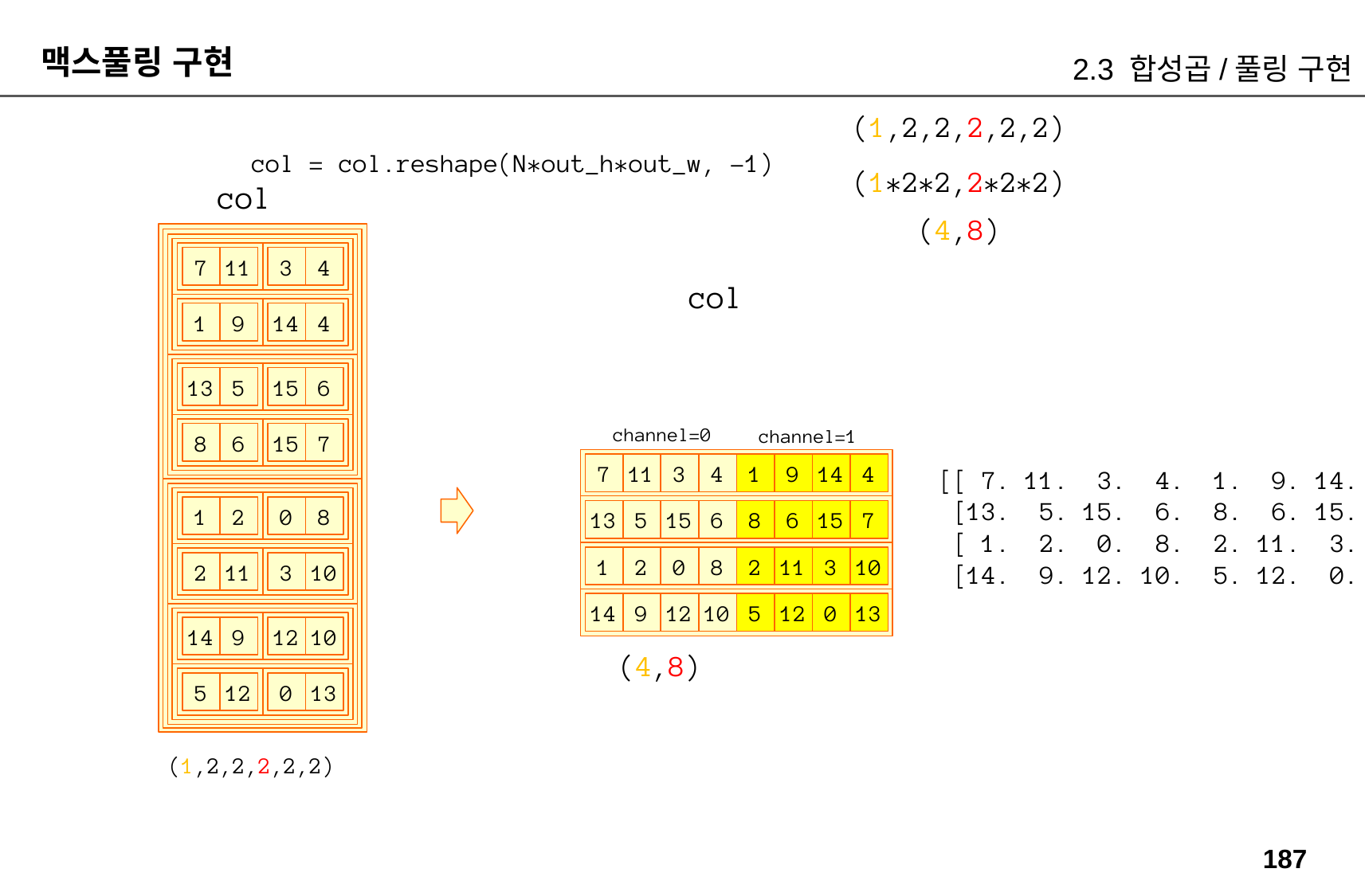

맥스풀링 구현
2.3 합성곱/풀링 구현
(1,2,2,2,2,2)
col = col.reshape(N*out_h*out_w, -1)
(1*2*2,2*2*2)
col
(4,8)

7
11
3
4
col

1
9
14
4

13
5
15
6

channel=0
channel=1

8
6
15
7

7
11
3
4
1
9
14
4
[[ 7. 11.  3.  4.  1.  9. 14.  4.]
 [13.  5. 15.  6.  8.  6. 15.  7.]
 [ 1.  2.  0.  8.  2. 11.  3. 10.]
 [14.  9. 12. 10.  5. 12.  0. 13.]]

1
2
0
8
13
5
15
6
8
6
15
7

1
2
0
8
2
11
3
10

2
11
3
10

14
9
12
10
5
12
0
13

14
9
12
10
(4,8)

5
12
0
13
(1,2,2,2,2,2)